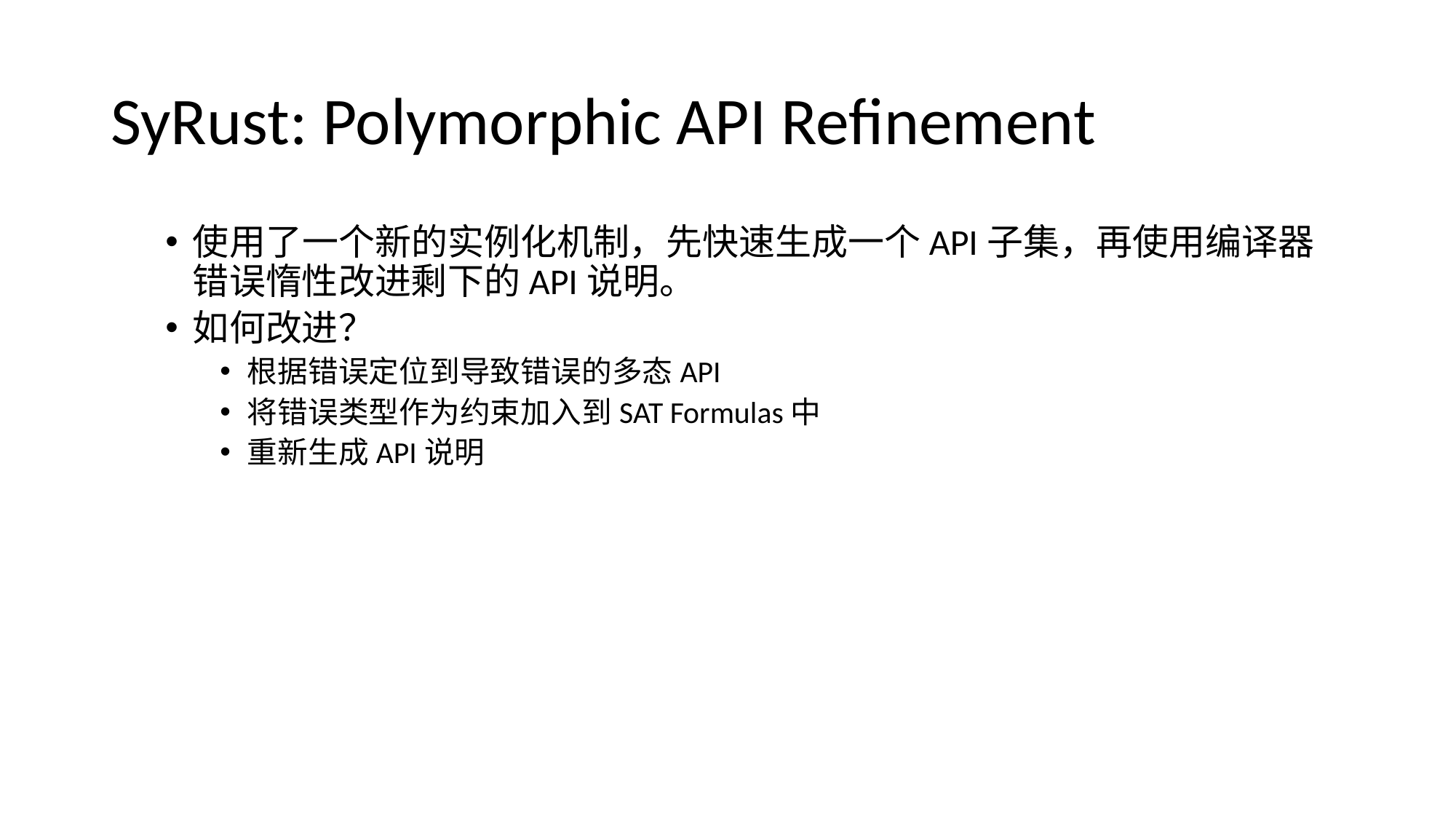

# SyRust: Polymorphic API Refinement
使用了一个新的实例化机制，先快速生成一个API子集，再使用编译器错误惰性改进剩下的API说明。
如何改进？
根据错误定位到导致错误的多态API
将错误类型作为约束加入到SAT Formulas中
重新生成API说明